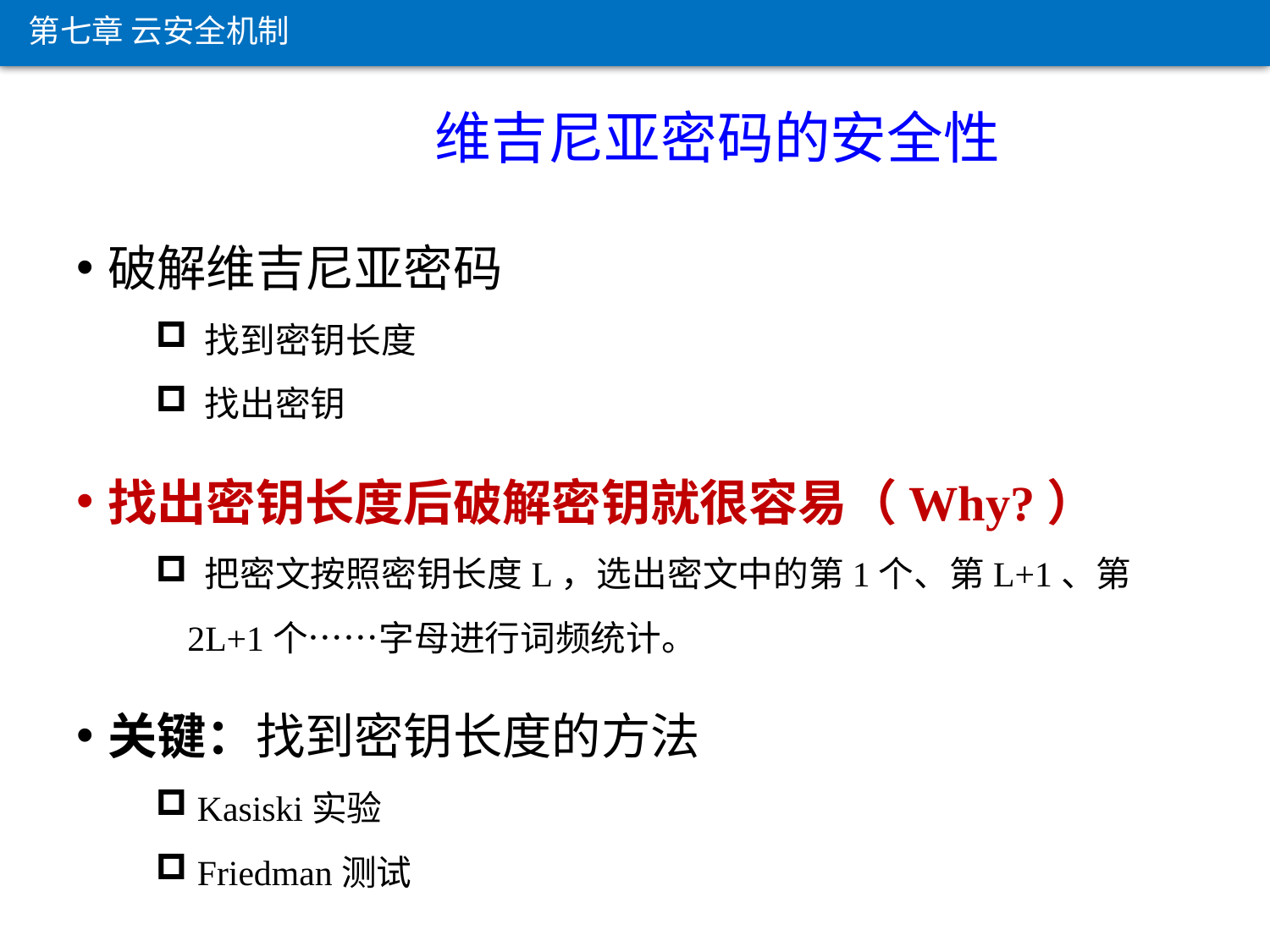

第七章 云安全机制
 维吉尼亚密码的安全性
破解维吉尼亚密码
 找到密钥长度
 找出密钥
找出密钥长度后破解密钥就很容易（Why?）
 把密文按照密钥长度L，选出密文中的第1个、第L+1、第2L+1个……字母进行词频统计。
关键：找到密钥长度的方法
 Kasiski实验
 Friedman测试
54